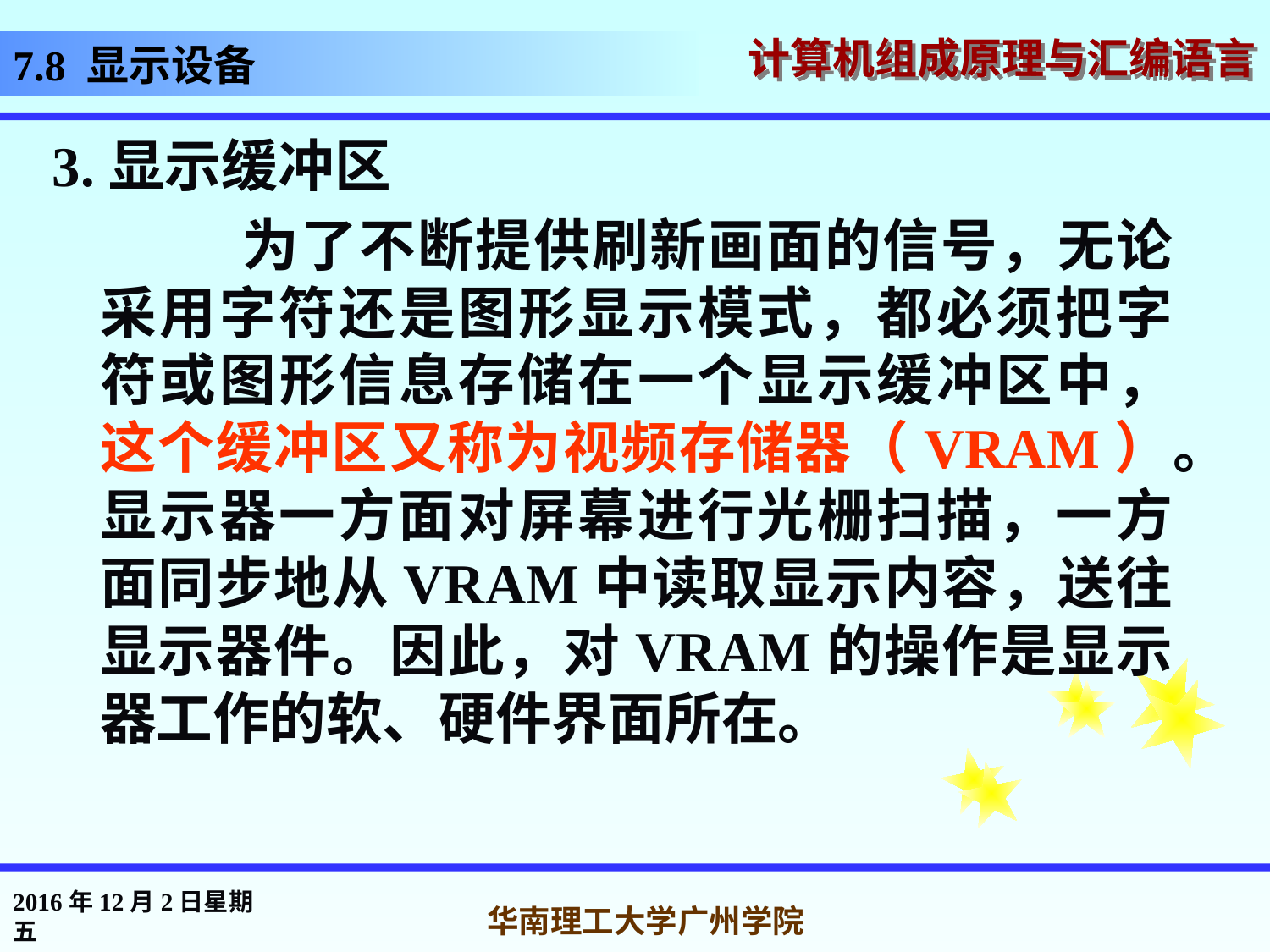

# 7.8 显示设备
3.显示缓冲区
            为了不断提供刷新画面的信号，无论采用字符还是图形显示模式，都必须把字符或图形信息存储在一个显示缓冲区中，这个缓冲区又称为视频存储器（VRAM）。显示器一方面对屏幕进行光栅扫描，一方面同步地从VRAM中读取显示内容，送往显示器件。因此，对VRAM的操作是显示器工作的软、硬件界面所在。
2016年12月2日星期五
华南理工大学广州学院